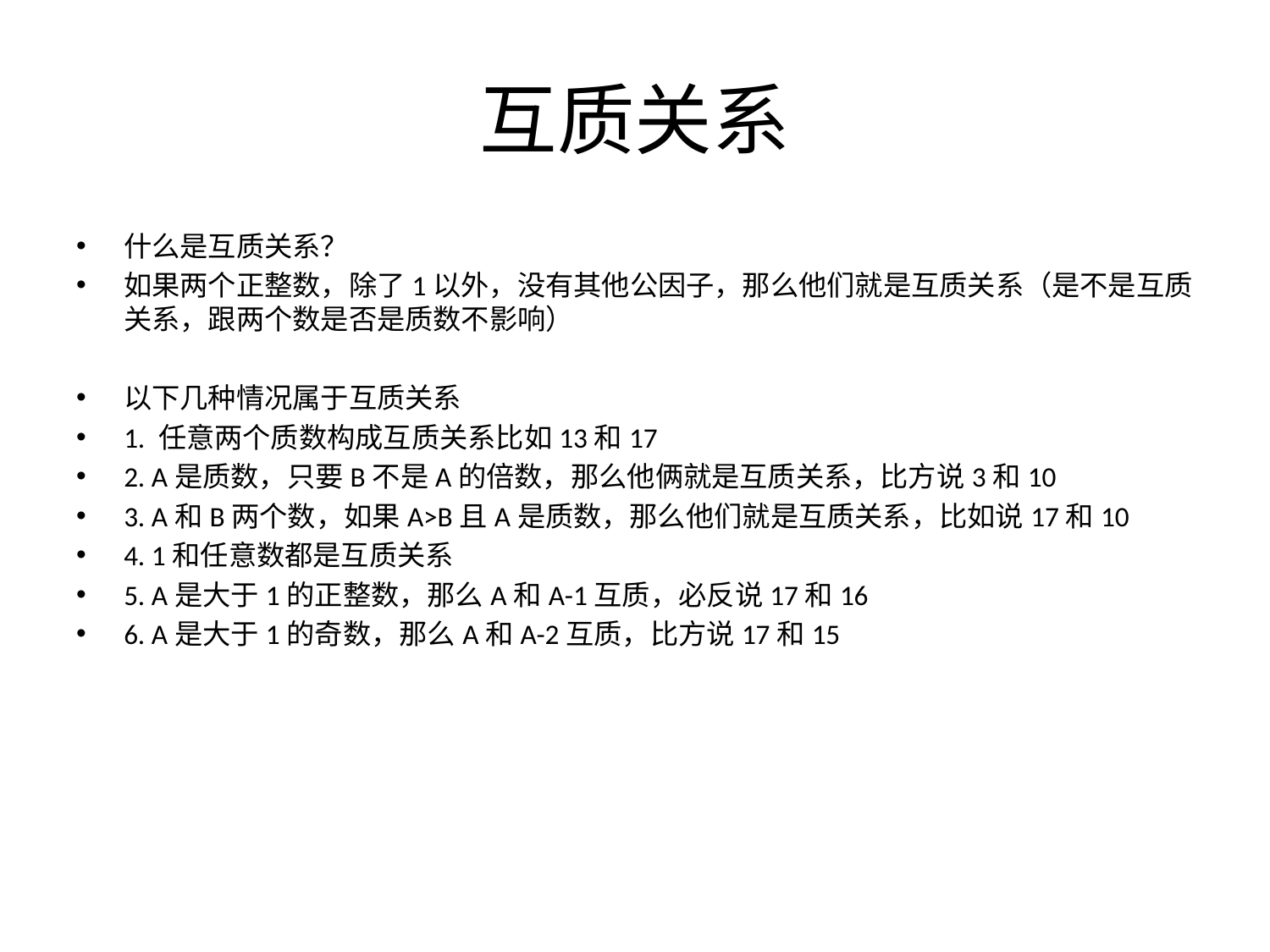

# 互质关系
什么是互质关系？
如果两个正整数，除了1以外，没有其他公因子，那么他们就是互质关系（是不是互质关系，跟两个数是否是质数不影响）

以下几种情况属于互质关系
1. 任意两个质数构成互质关系比如13和17
2. A是质数，只要B不是A的倍数，那么他俩就是互质关系，比方说3和10
3. A和B两个数，如果A>B且A是质数，那么他们就是互质关系，比如说17和10
4. 1和任意数都是互质关系
5. A是大于1的正整数，那么A和A-1互质，必反说17和16
6. A是大于1的奇数，那么A和A-2互质，比方说17和15